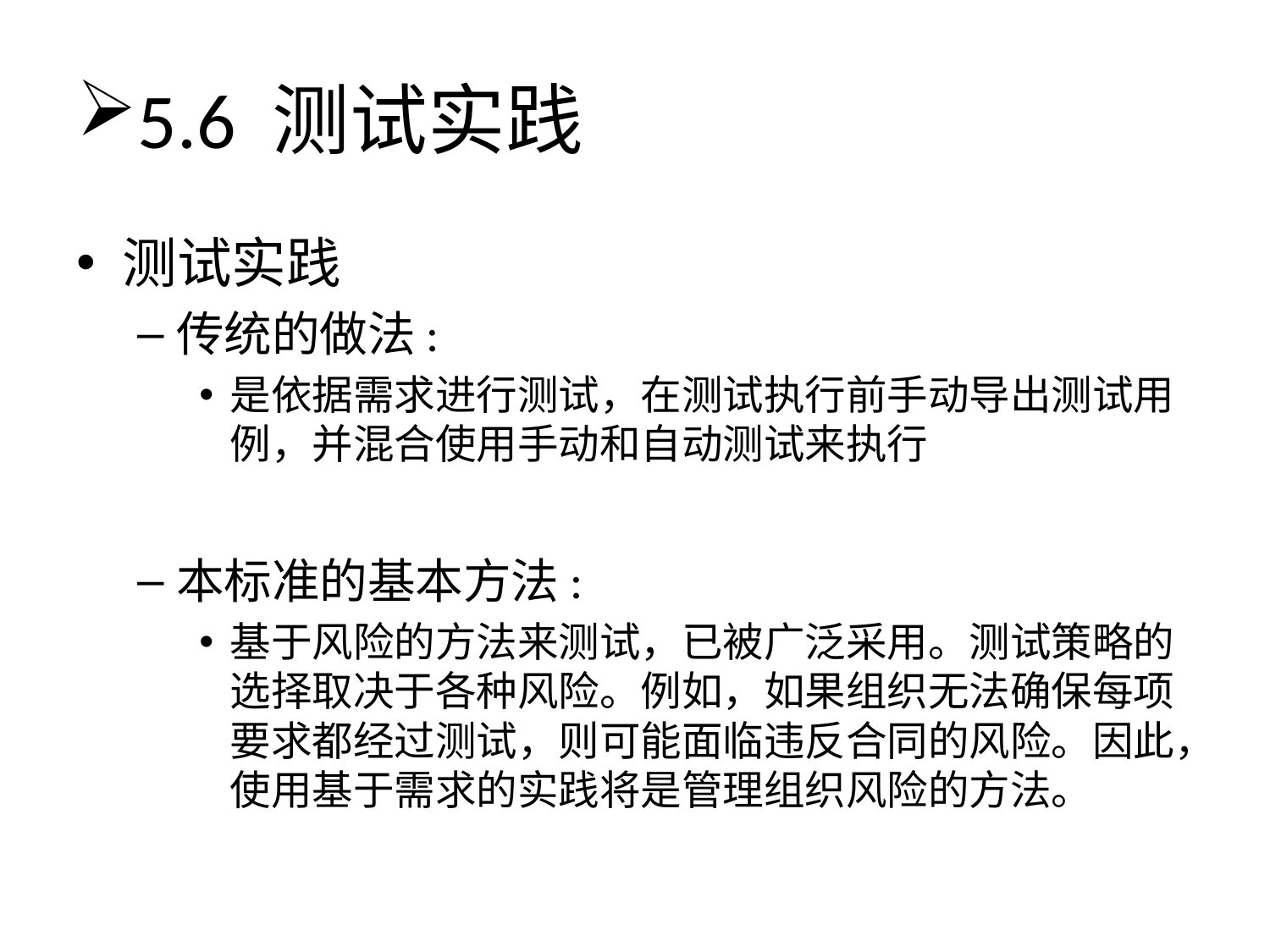

# 5.6 测试实践
测试实践
传统的做法:
是依据需求进行测试，在测试执行前手动导出测试用例，并混合使用手动和自动测试来执行

本标准的基本方法:
基于风险的方法来测试，已被广泛采用。测试策略的选择取决于各种风险。例如，如果组织无法确保每项要求都经过测试，则可能面临违反合同的风险。因此，使用基于需求的实践将是管理组织风险的方法。